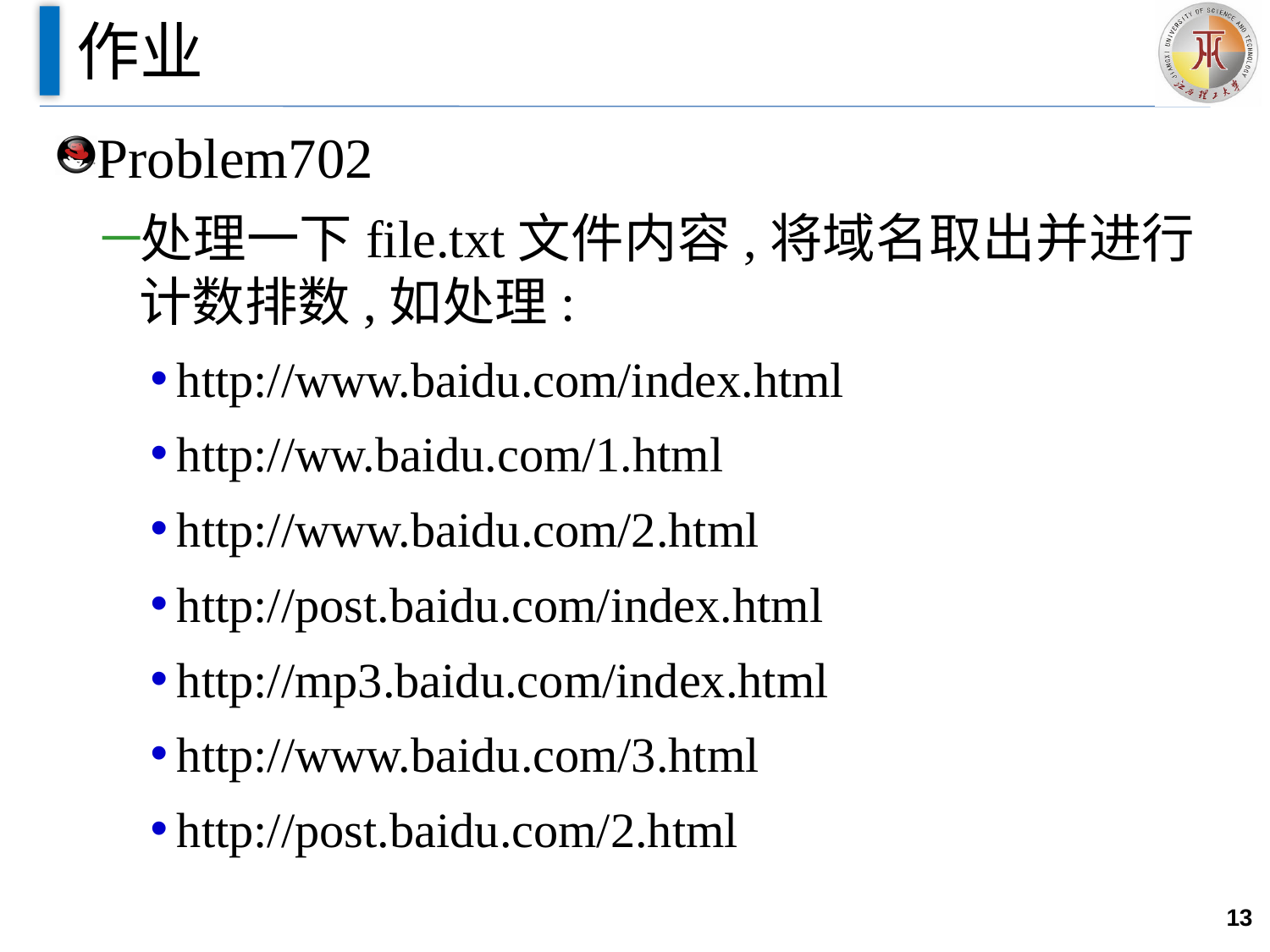

# 作业
Problem702
处理一下file.txt文件内容,将域名取出并进行计数排数,如处理:
http://www.baidu.com/index.html
http://ww.baidu.com/1.html
http://www.baidu.com/2.html
http://post.baidu.com/index.html
http://mp3.baidu.com/index.html
http://www.baidu.com/3.html
http://post.baidu.com/2.html

13